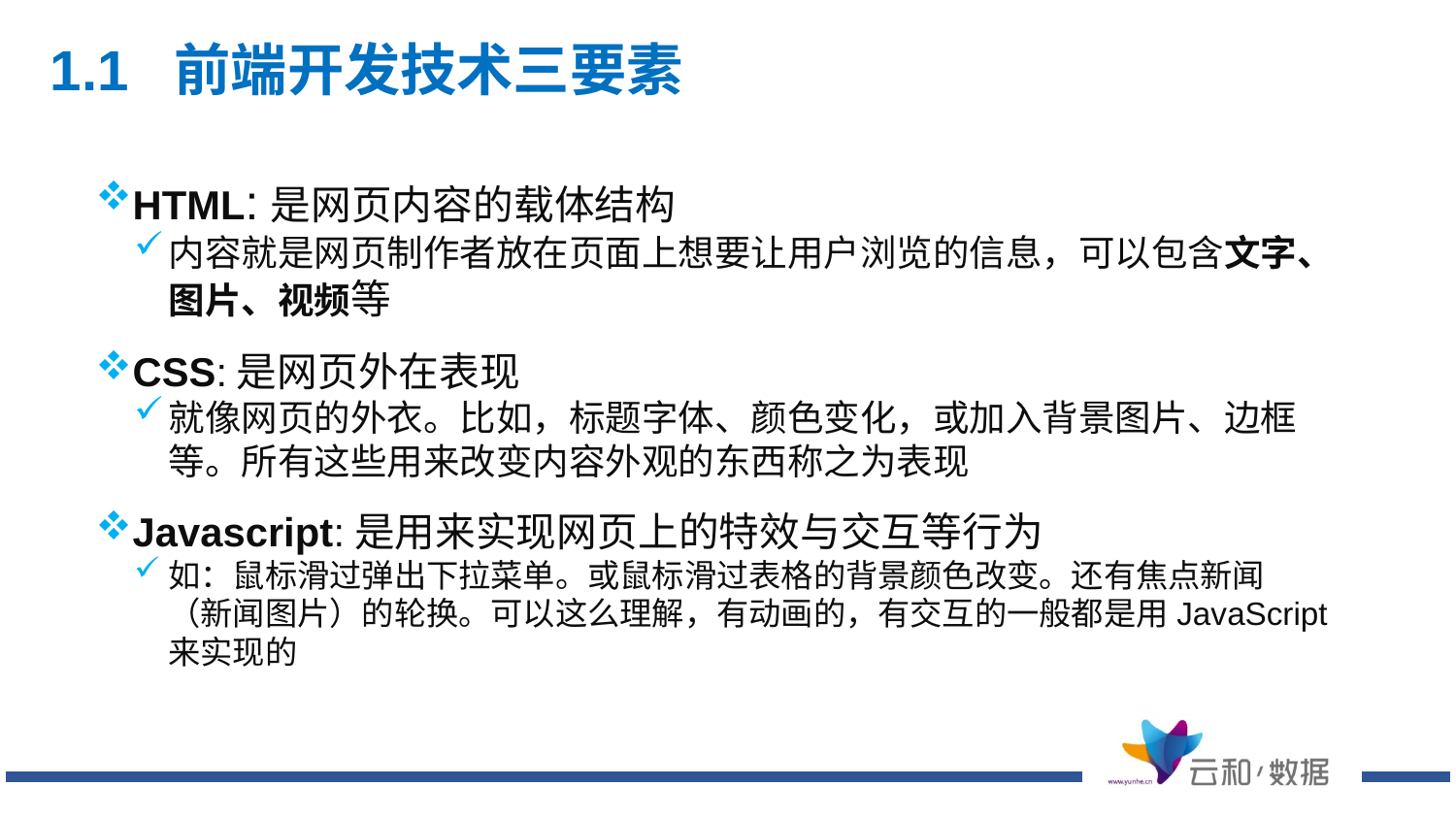

1.1  前端开发技术三要素
HTML:是网页内容的载体结构
内容就是网页制作者放在页面上想要让用户浏览的信息，可以包含文字、图片、视频等
CSS:是网页外在表现
就像网页的外衣。比如，标题字体、颜色变化，或加入背景图片、边框等。所有这些用来改变内容外观的东西称之为表现
Javascript:是用来实现网页上的特效与交互等行为
如：鼠标滑过弹出下拉菜单。或鼠标滑过表格的背景颜色改变。还有焦点新闻（新闻图片）的轮换。可以这么理解，有动画的，有交互的一般都是用JavaScript来实现的